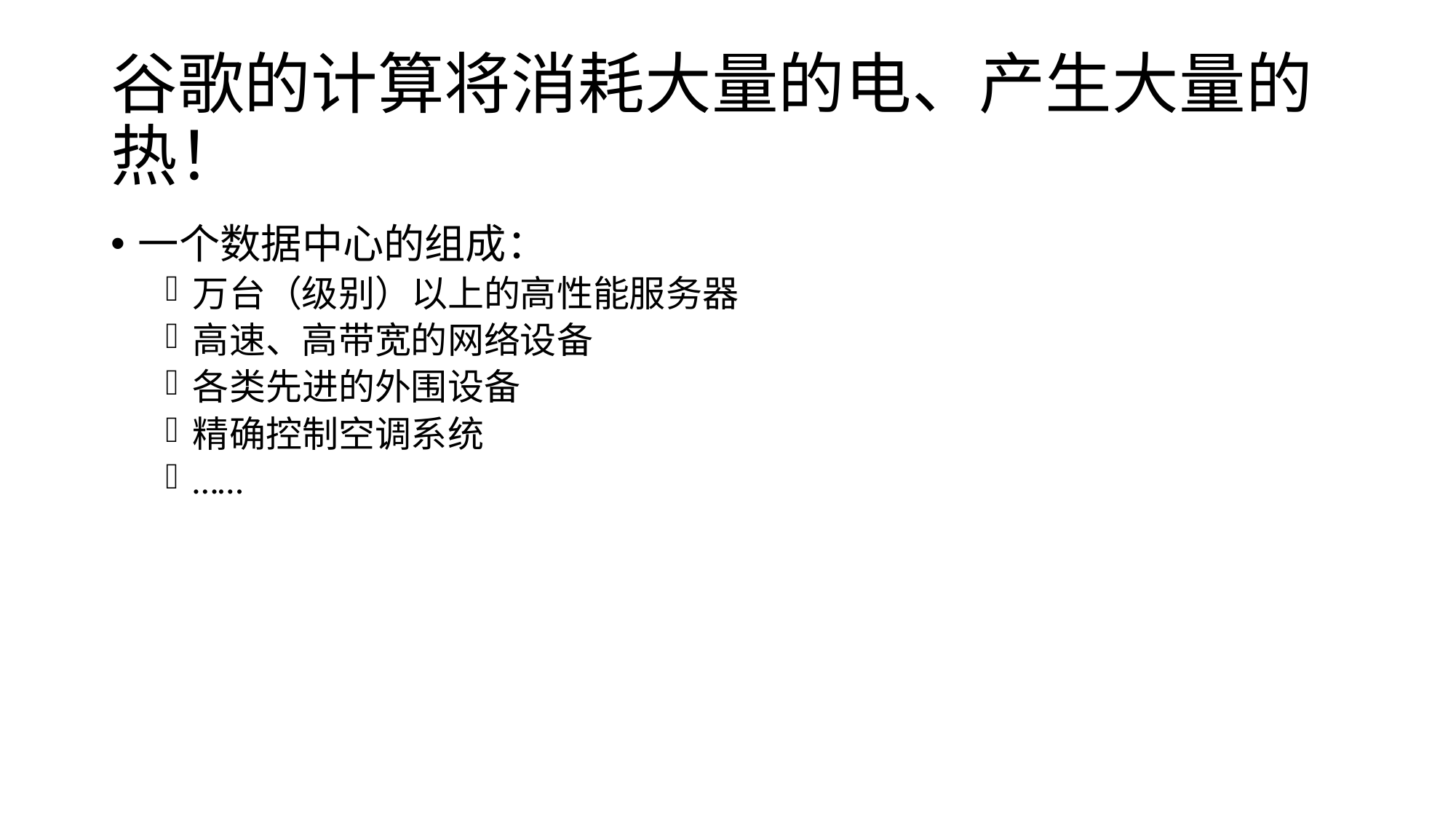

# 谷歌的计算将消耗大量的电、产生大量的热！
一个数据中心的组成：
万台（级别）以上的高性能服务器
高速、高带宽的网络设备
各类先进的外围设备
精确控制空调系统
……